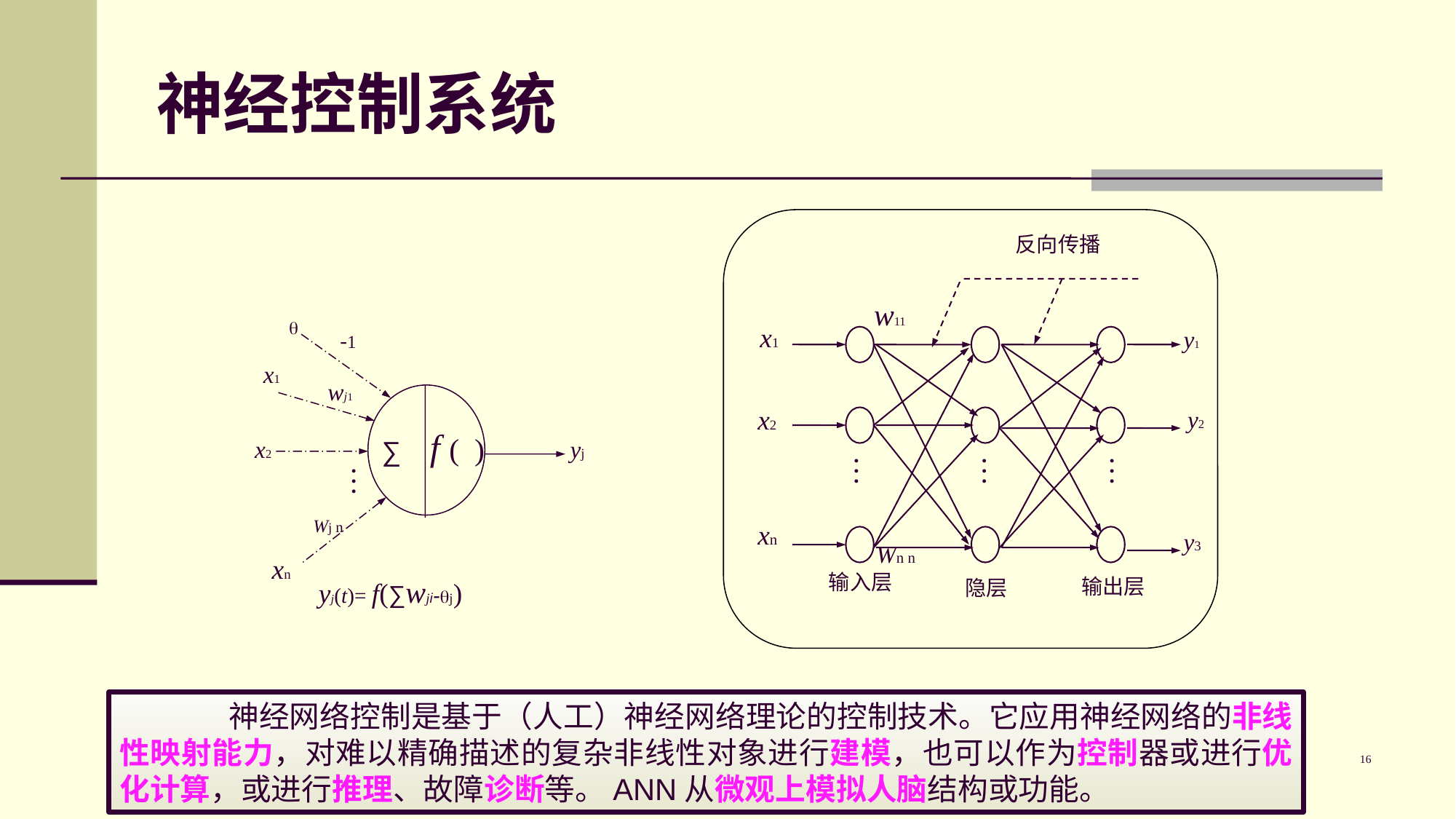

# 神经控制系统

反向传播

x1

x2

xn

输入层
输出层
隐层
w11
y1
y2
y3
Wn n
…
…
…

f (  )
∑

θ
-1
x1
x2
…
xn
yj
wj1
Wj n
   yj(t)= f(∑wji-θj)

	神经网络控制是基于（人工）神经网络理论的控制技术。它应用神经网络的非线性映射能力，对难以精确描述的复杂非线性对象进行建模，也可以作为控制器或进行优化计算，或进行推理、故障诊断等。ANN从微观上模拟人脑结构或功能。
16